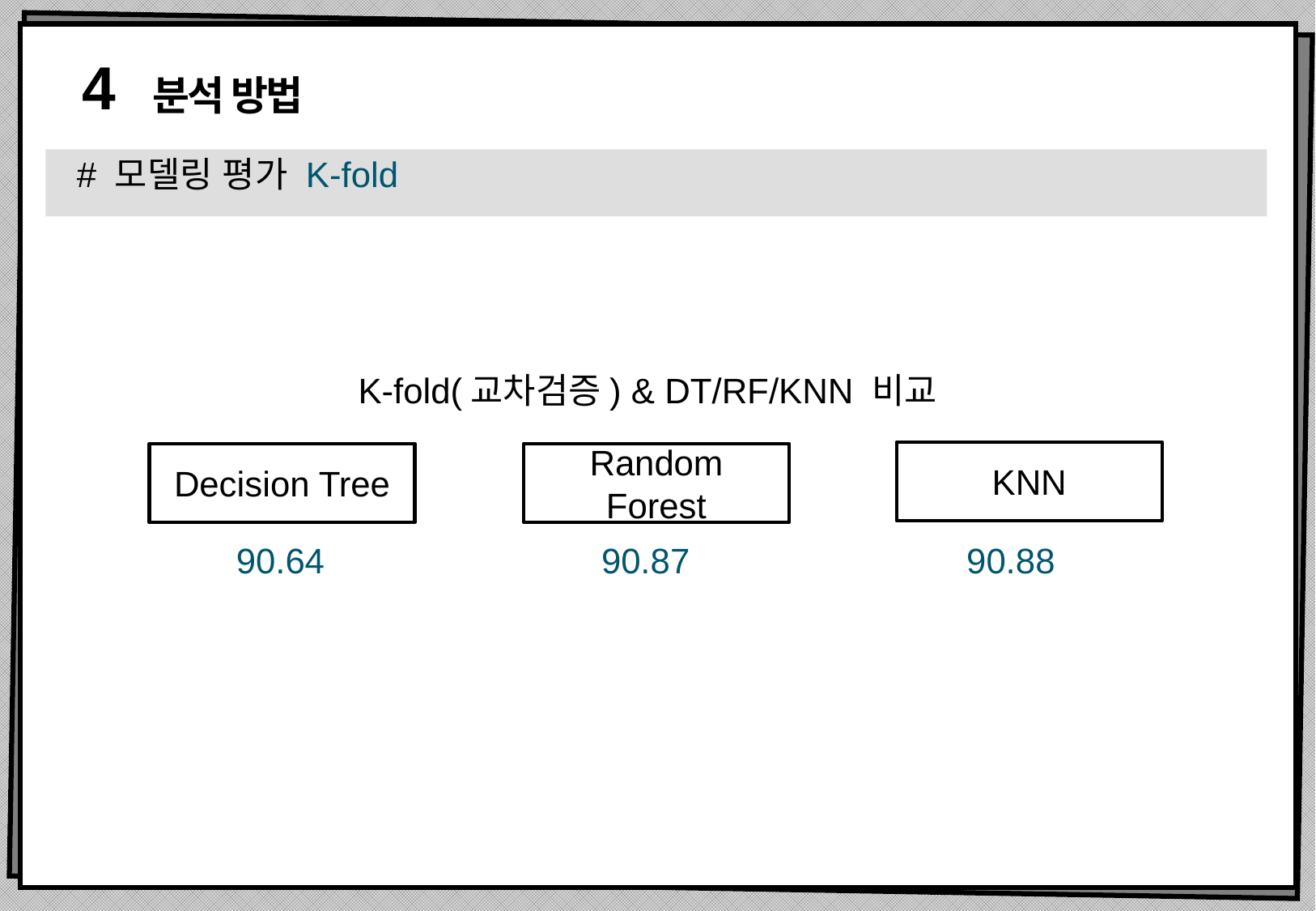

분석 방법
4
# 모델링 평가 K-fold

K-fold(교차검증) & DT/RF/KNN 비교
KNN
Decision Tree
Random Forest
90.64                            90.87                            90.88